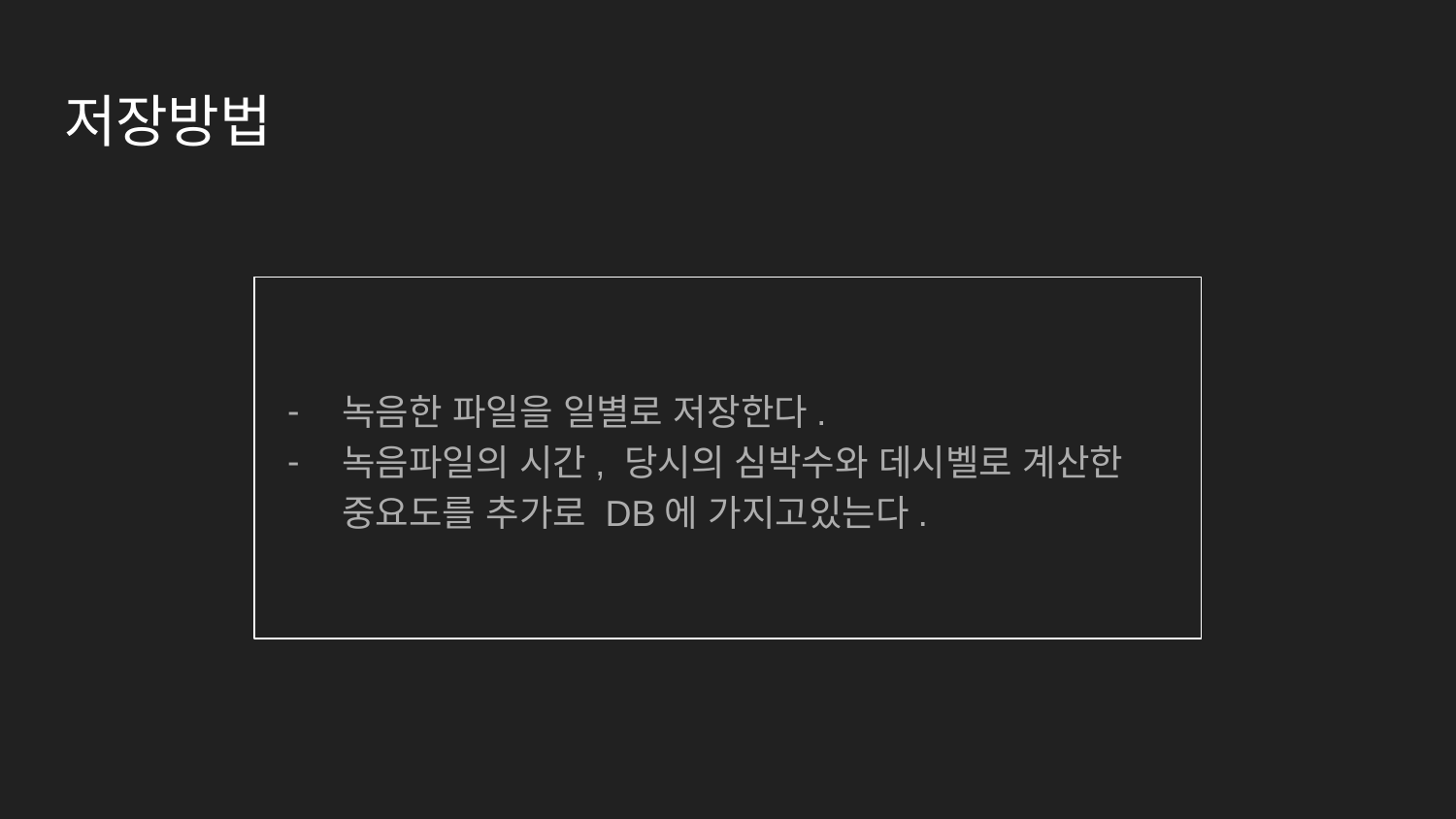

# 저장방법
녹음한 파일을 일별로 저장한다.
녹음파일의 시간, 당시의 심박수와 데시벨로 계산한 중요도를 추가로 DB에 가지고있는다.